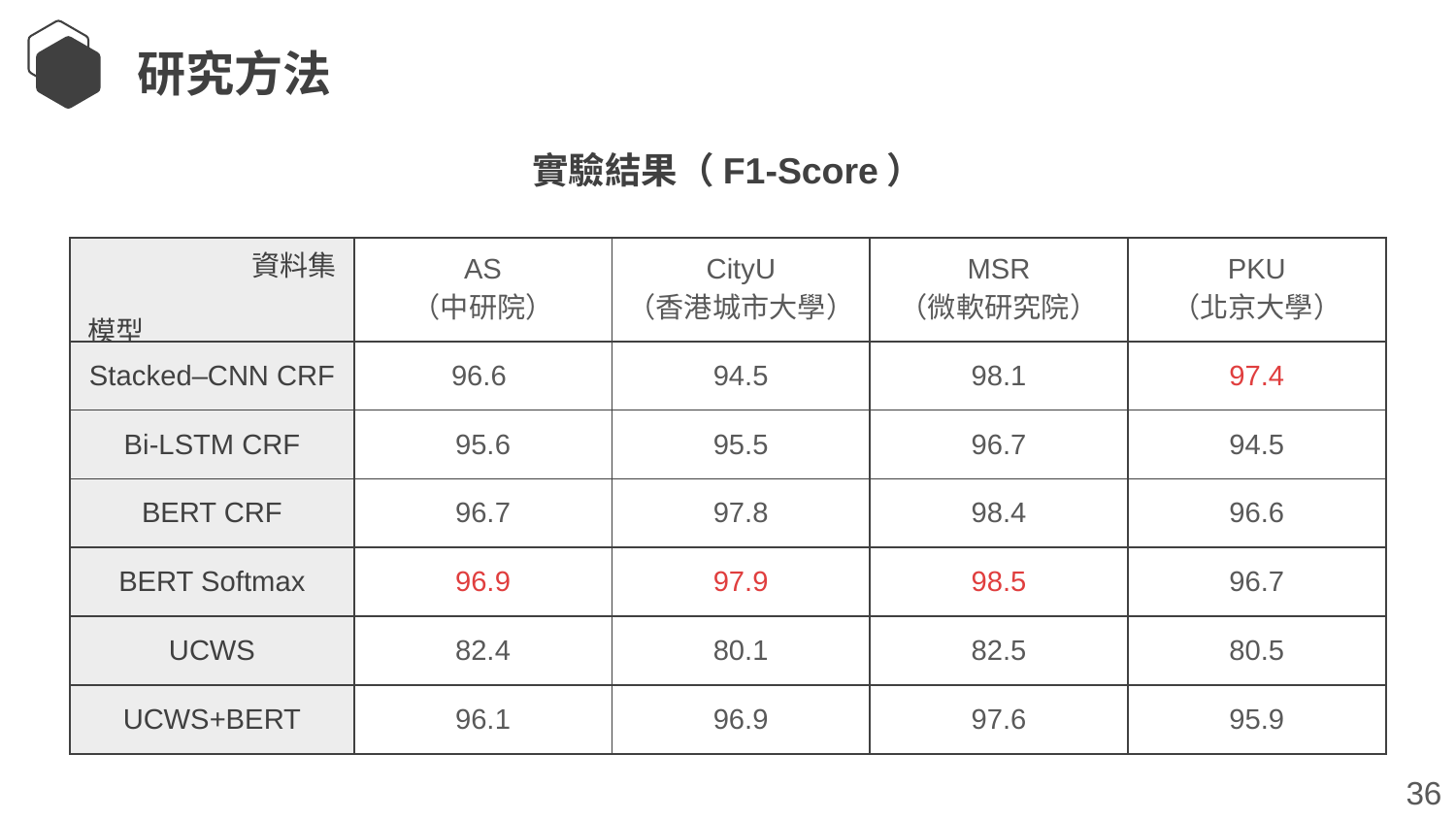

研究方法
實驗結果（F1-Score）
| 資料集 模型 | AS （中研院） | CityU （香港城市大學） | MSR （微軟研究院） | PKU （北京大學） |
| --- | --- | --- | --- | --- |
| Stacked–CNN CRF | 96.6 | 94.5 | 98.1 | 97.4 |
| Bi-LSTM CRF | 95.6 | 95.5 | 96.7 | 94.5 |
| BERT CRF | 96.7 | 97.8 | 98.4 | 96.6 |
| BERT Softmax | 96.9 | 97.9 | 98.5 | 96.7 |
| UCWS | 82.4 | 80.1 | 82.5 | 80.5 |
| UCWS+BERT | 96.1 | 96.9 | 97.6 | 95.9 |
36